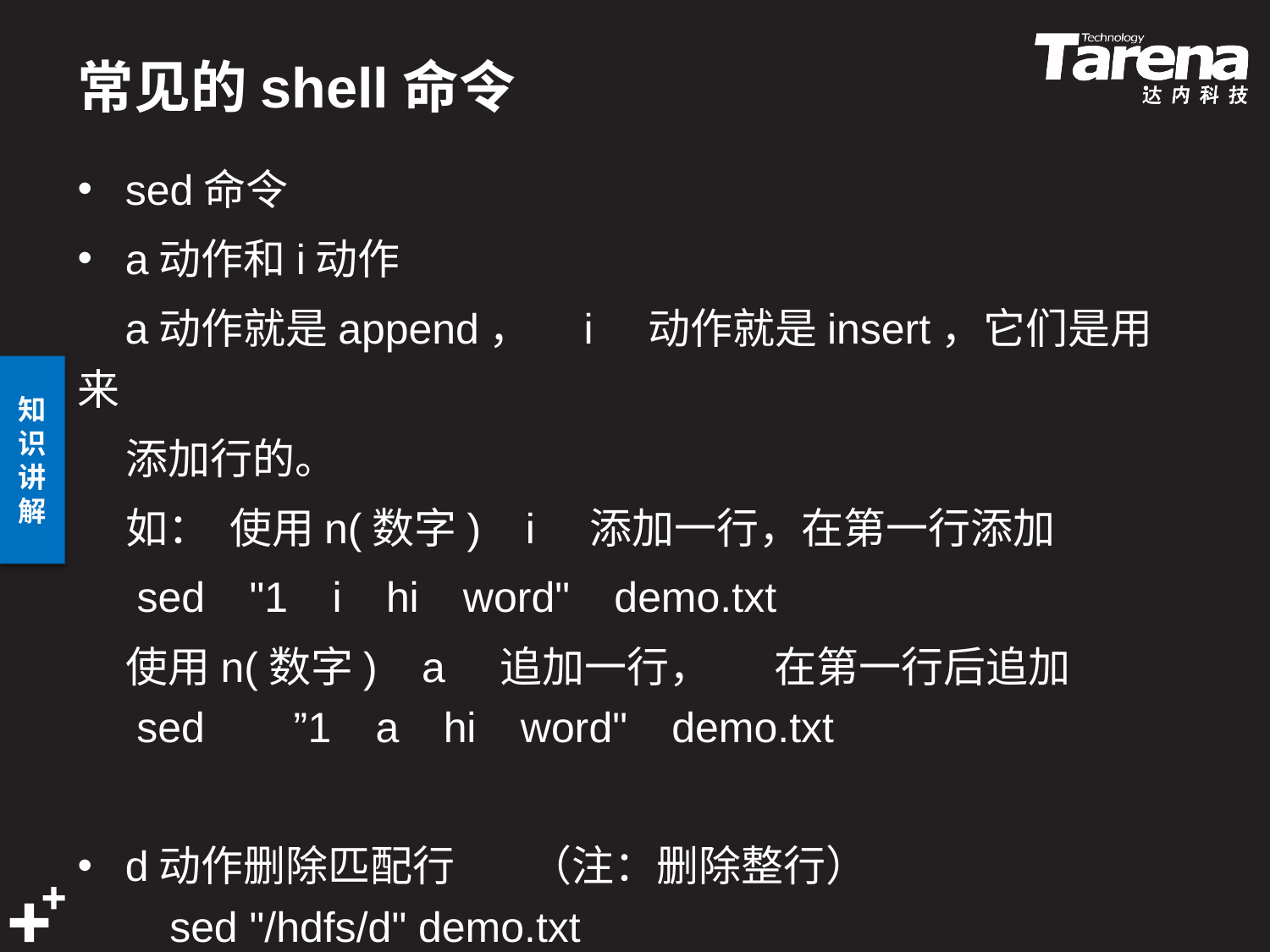

# 常见的shell命令
sed命令
a动作和i动作 
    a动作就是append，  i  动作就是insert，它们是用来
    添加行的。
    如：  使用n(数字)  i  添加一行，在第一行添加 
     sed  "1  i  hi  word"  demo.txt 
    使用n(数字)  a  追加一行，  在第一行后追加  
     sed    ”1  a  hi  word"  demo.txt 

d动作删除匹配行   （注：删除整行）
  sed "/hdfs/d" demo.txt 